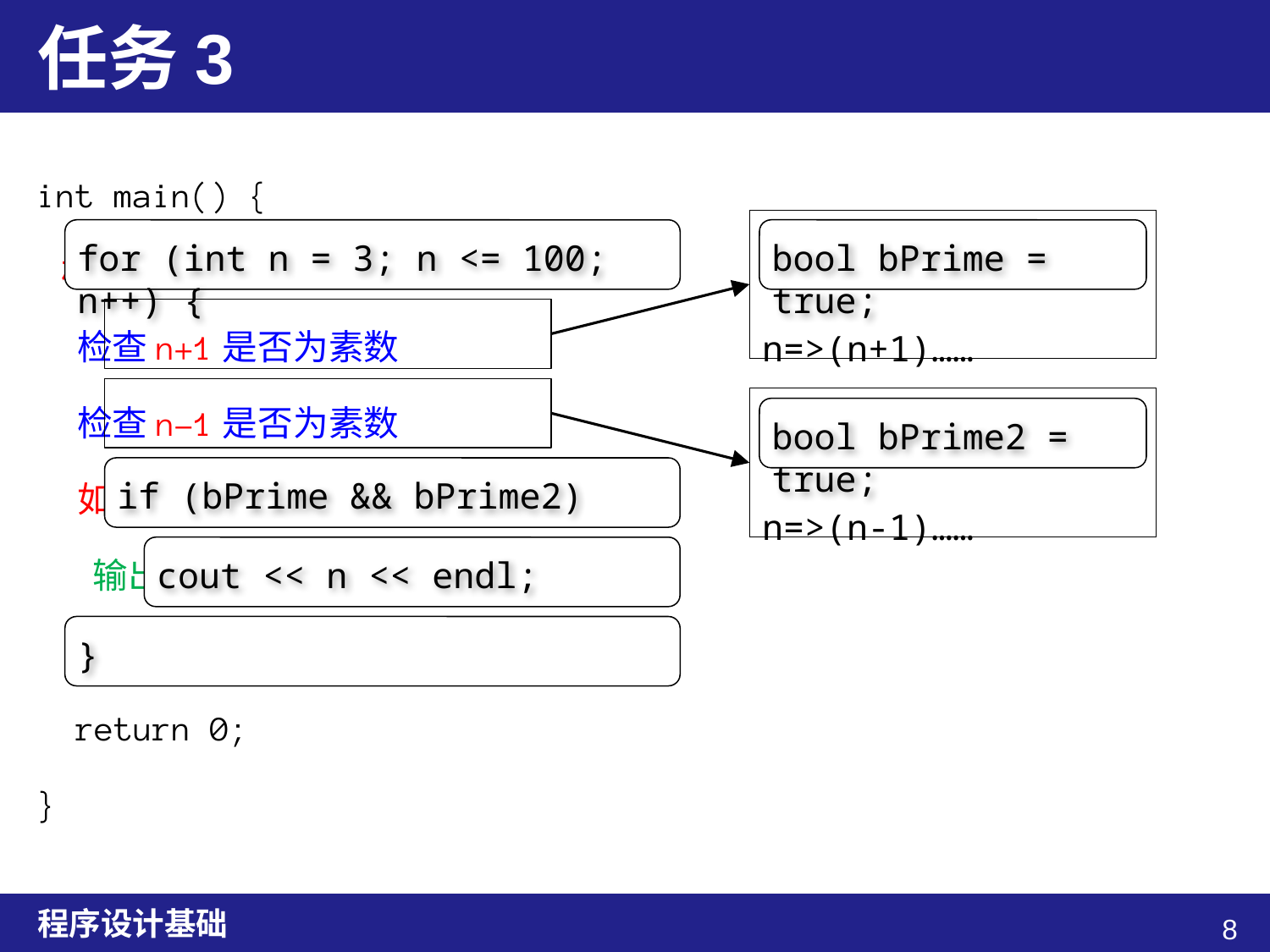

# 任务3
int main() {
  枚举3到100的整数n
    检查n+1是否为素数
    检查n-1是否为素数
    如果n+1和n-1都是素数
      输出n

  return 0;
}
假设n是素数
n=>(n+1)……

for (int n = 3; n <= 100; n++) {

bool bPrime = true;

假设n是素数
n=>(n-1)……

bool bPrime2 = true;

if (bPrime && bPrime2)

cout << n << endl;

}